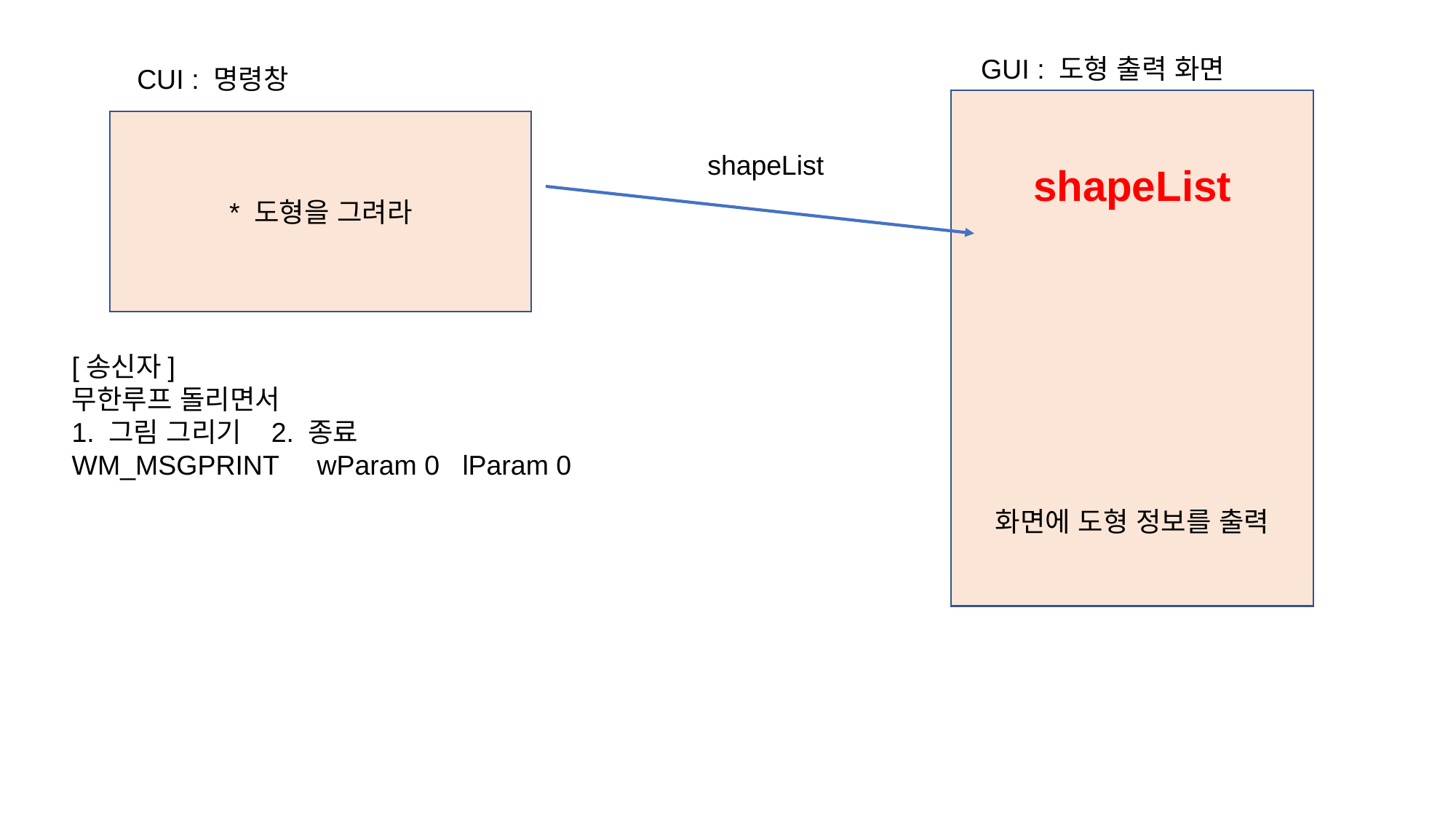

GUI : 도형 출력 화면
CUI : 명령창
shapeList

화면에 도형 정보를 출력
* 도형을 그려라
shapeList
[송신자]
무한루프 돌리면서
1. 그림 그리기   2. 종료
WM_MSGPRINT     wParam 0   lParam 0